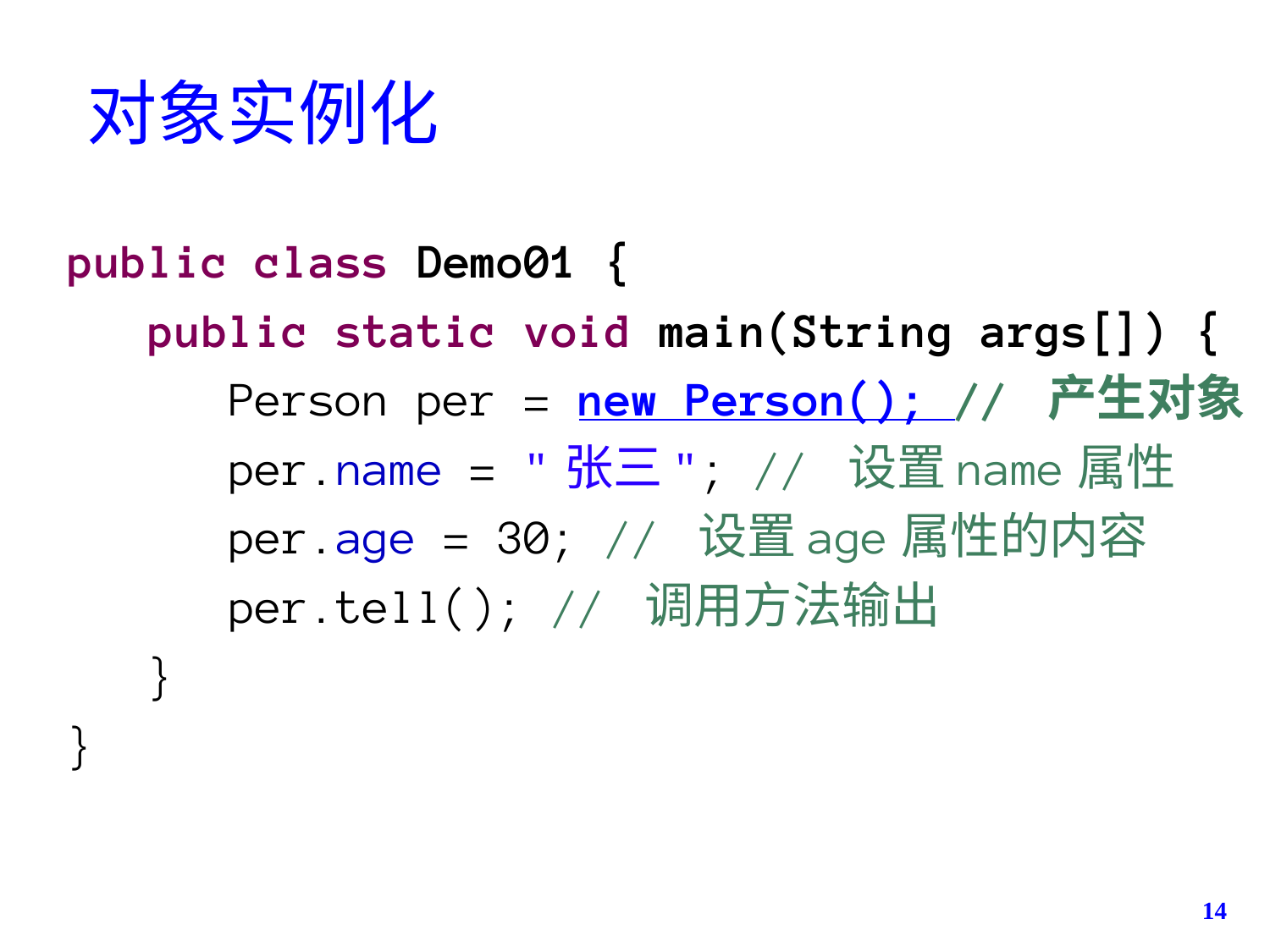

# 对象实例化
public class Demo01 {
   public static void main(String args[]) {
      Person per = new Person(); // 产生对象
      per.name = "张三"; // 设置name属性
      per.age = 30; // 设置age属性的内容
      per.tell(); // 调用方法输出
   }
}
14